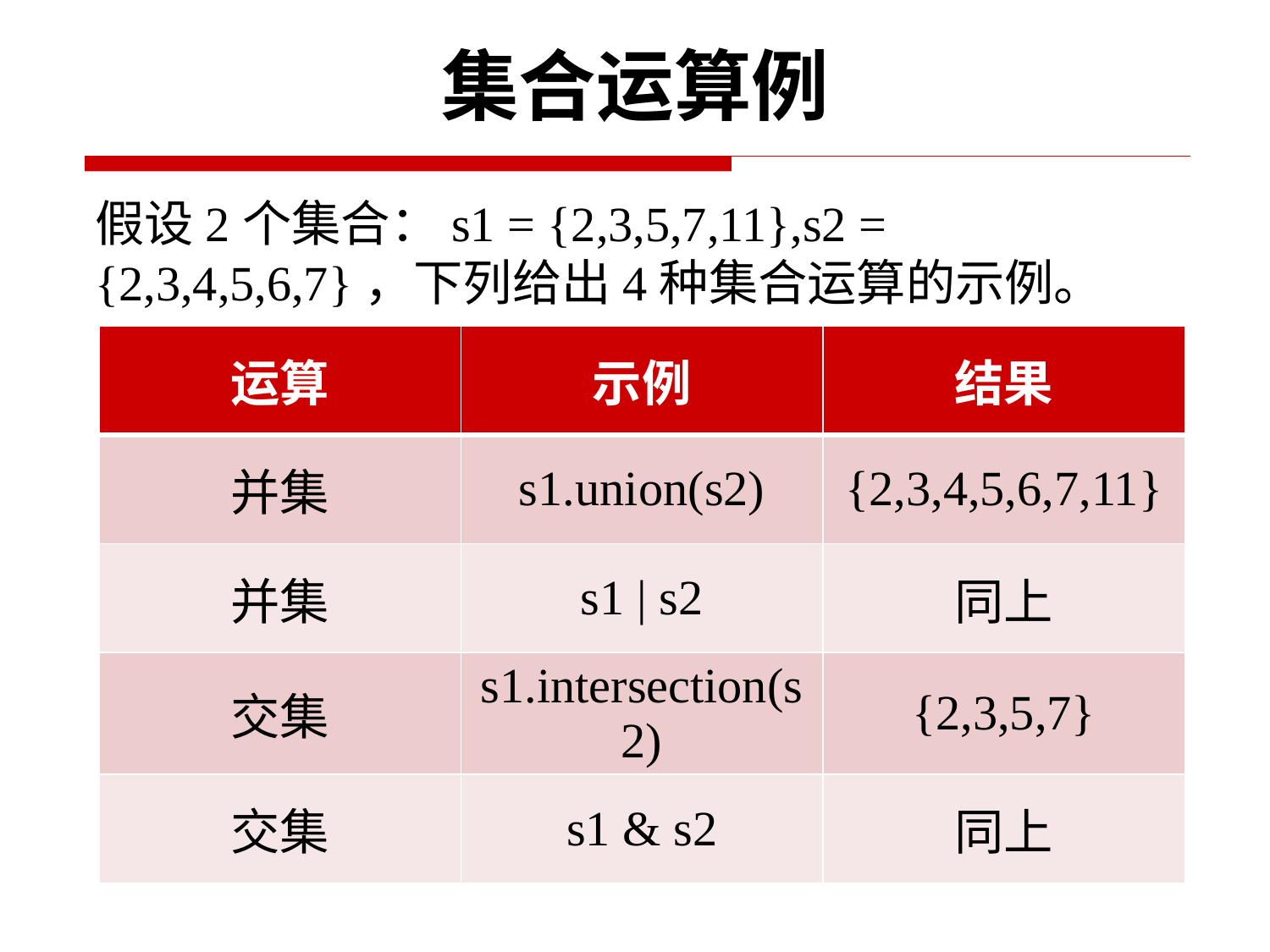

# 集合运算例
假设2个集合：s1 = {2,3,5,7,11},s2 = {2,3,4,5,6,7}，下列给出4种集合运算的示例。

| 运算 | 示例 | 结果 |
| --- | --- | --- |
| 并集 | s1.union(s2) | {2,3,4,5,6,7,11} |
| 并集 | s1 | s2 | 同上 |
| 交集 | s1.intersection(s2) | {2,3,5,7} |
| 交集 | s1 & s2 | 同上 |
54